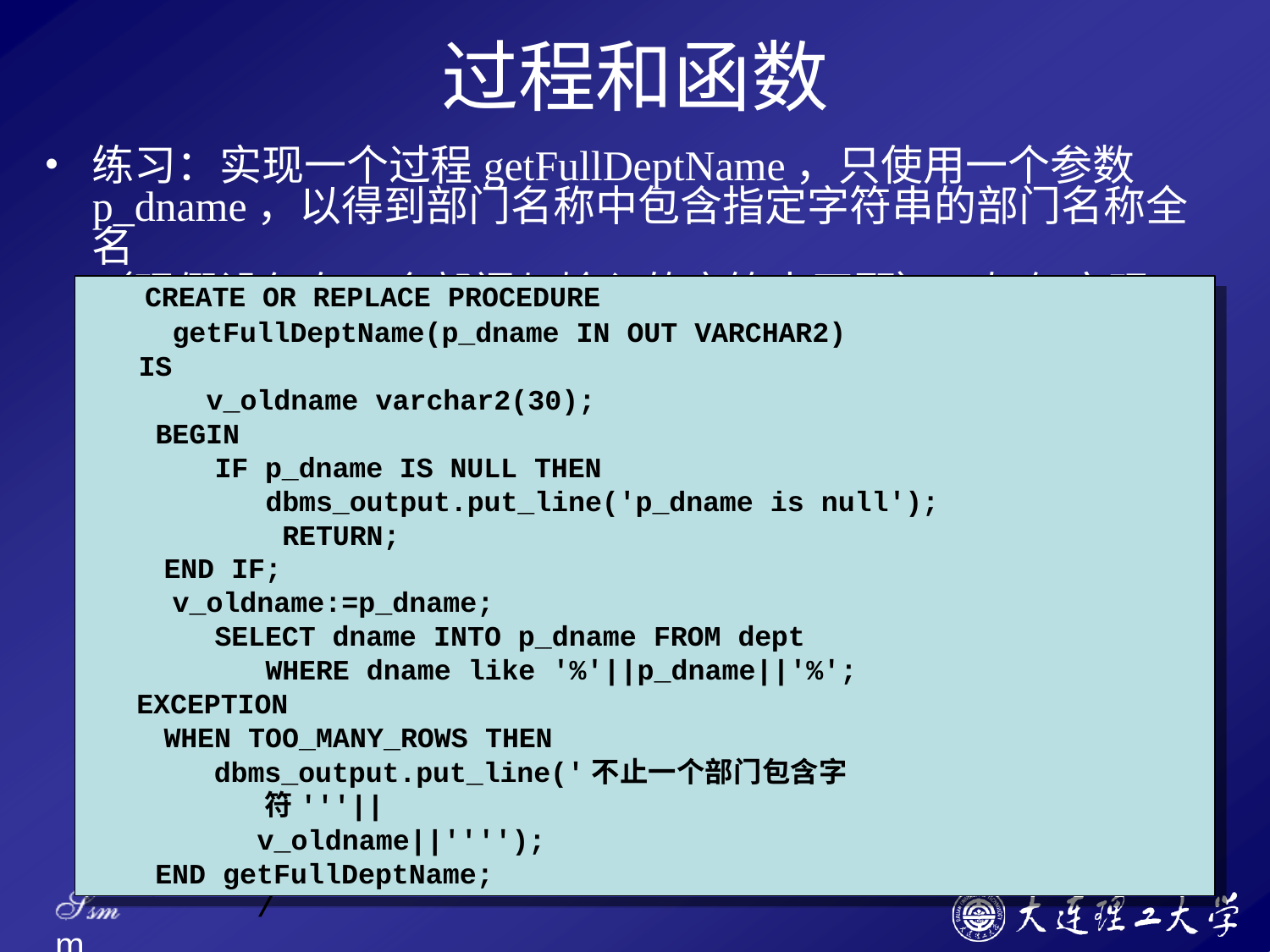

# 过程和函数
练习：实现一个过程getFullDeptName，只使用一个参数
p_dname，以得到部门名称中包含指定字符串的部门名称全名
（现假设仅有一个部门与输入的字符串匹配），如何实现？

CREATE OR REPLACE PROCEDURE
getFullDeptName(p_dname IN OUT VARCHAR2)
IS
v_oldname varchar2(30);  BEGIN
IF p_dname IS NULL THEN  dbms_output.put_line('p_dname is null');  RETURN;
END IF;
v_oldname:=p_dname;
SELECT dname INTO p_dname FROM dept  WHERE dname like '%'||p_dname||'%';
EXCEPTION
WHEN TOO_MANY_ROWS THEN
dbms_output.put_line('不止一个部门包含字符'''||
v_oldname||'''');  END getFullDeptName;
/

Ssm